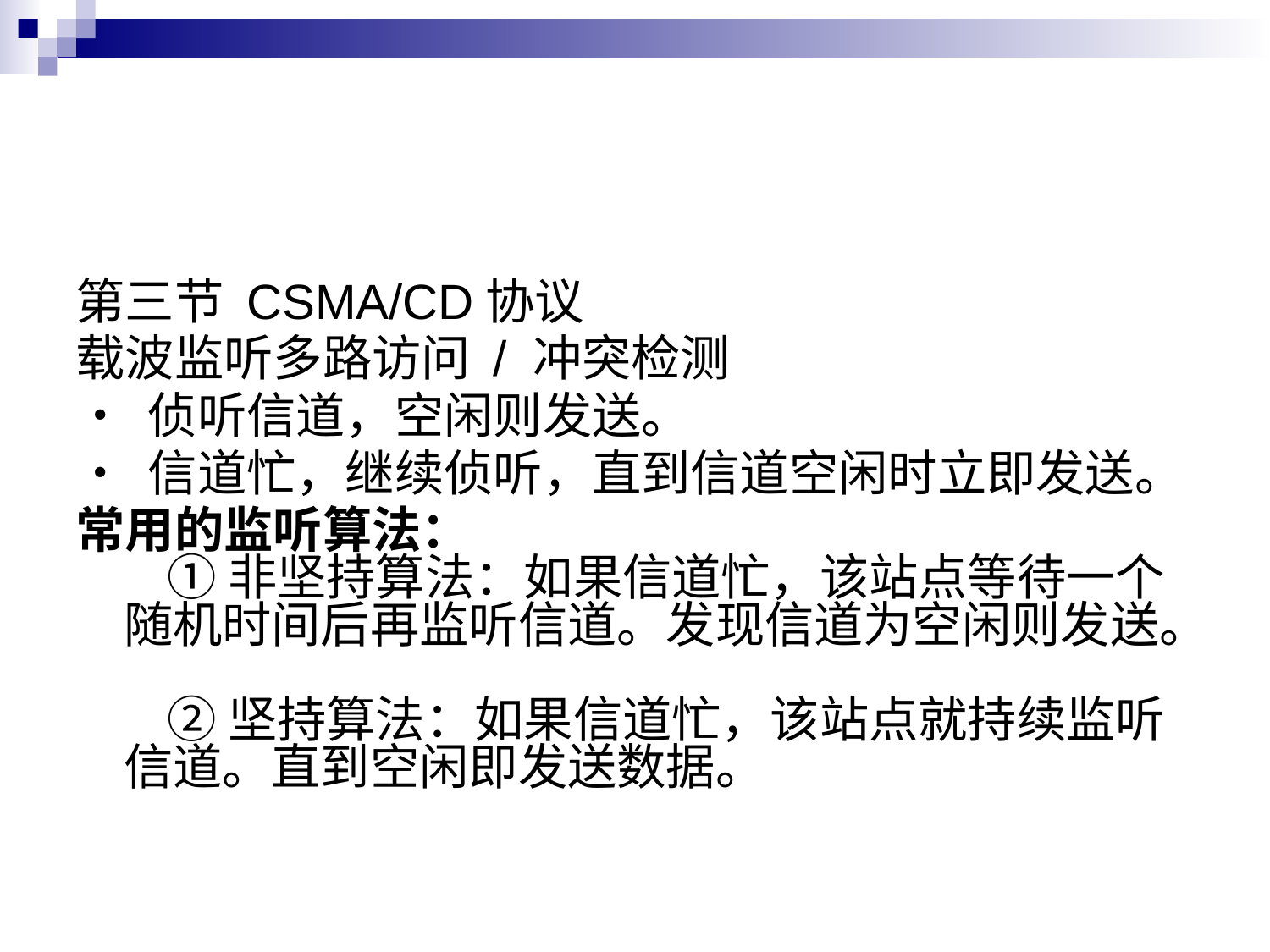

#
第三节 CSMA/CD协议
载波监听多路访问 / 冲突检测
• 侦听信道，空闲则发送。
• 信道忙，继续侦听，直到信道空闲时立即发送。
常用的监听算法：
    ① 非坚持算法：如果信道忙，该站点等待一个随机时间后再监听信道。发现信道为空闲则发送。
    ② 坚持算法：如果信道忙，该站点就持续监听信道。直到空闲即发送数据。